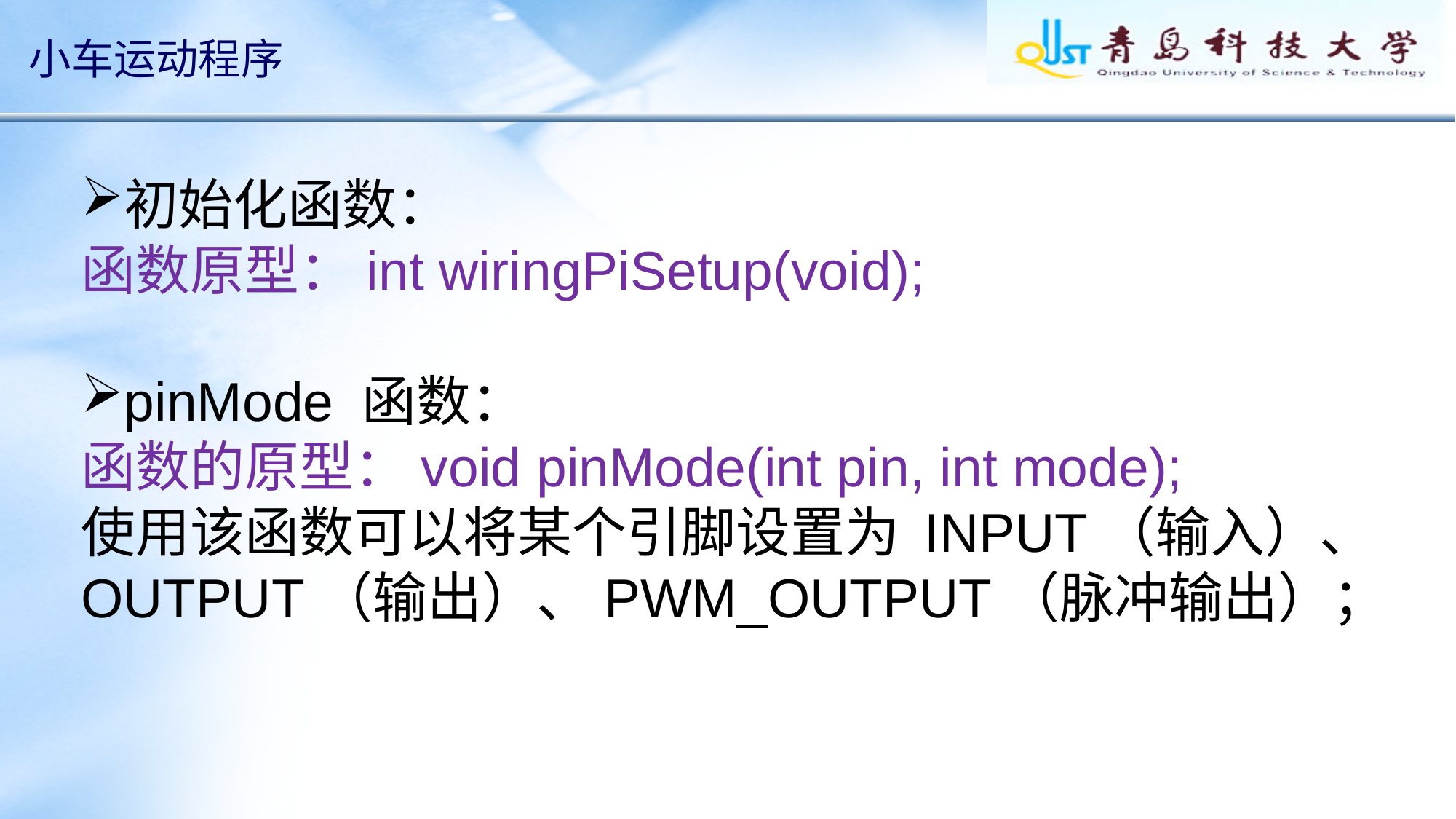

# 小车运动程序
初始化函数：
函数原型：int wiringPiSetup(void);

pinMode 函数：
函数的原型：void pinMode(int pin, int mode);
使用该函数可以将某个引脚设置为 INPUT（输入）、OUTPUT（输出）、PWM_OUTPUT（脉冲输出）；